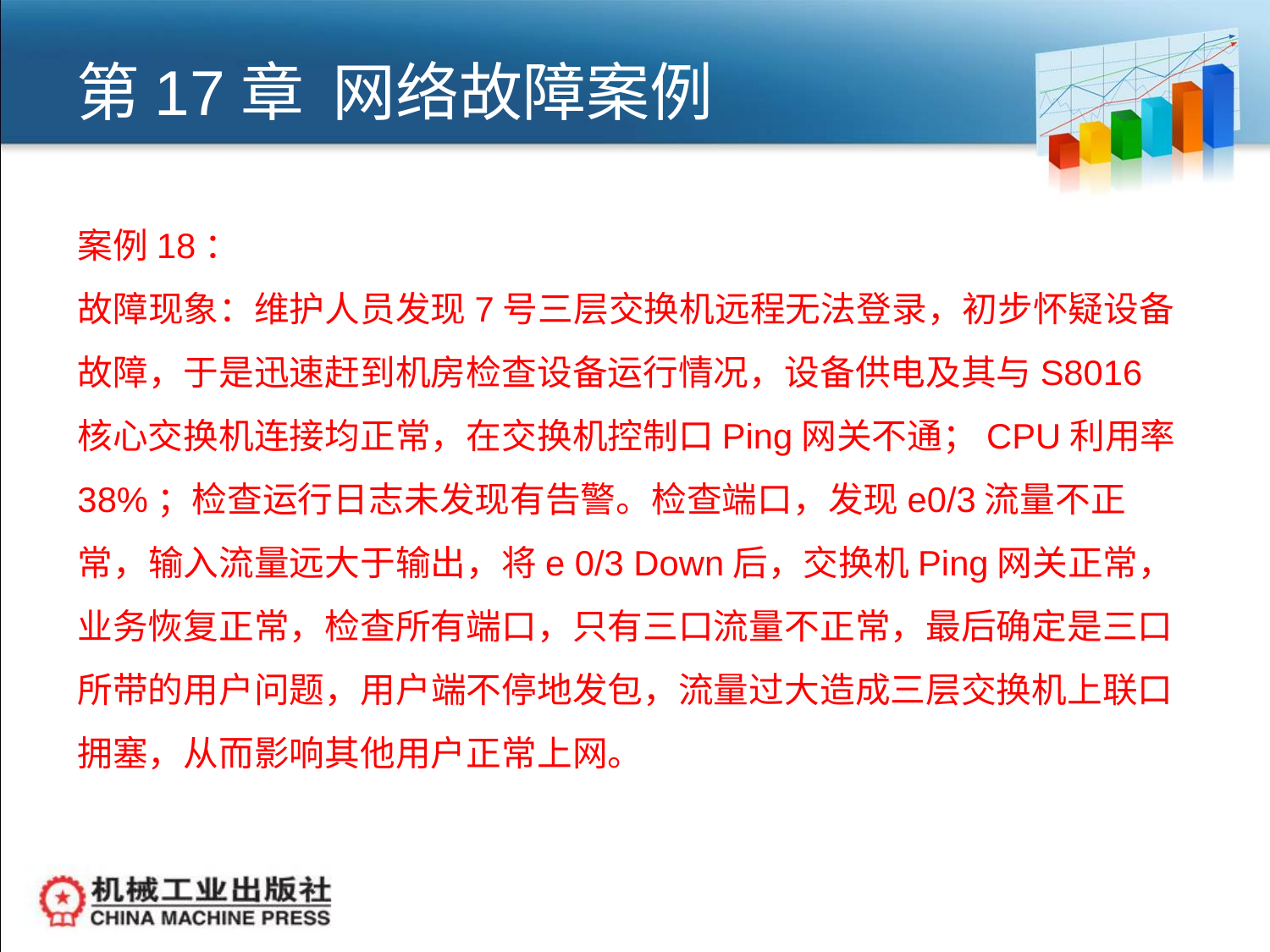

# 第17章  网络故障案例
案例18：
故障现象：维护人员发现7号三层交换机远程无法登录，初步怀疑设备故障，于是迅速赶到机房检查设备运行情况，设备供电及其与S8016核心交换机连接均正常，在交换机控制口Ping网关不通；CPU利用率38%；检查运行日志未发现有告警。检查端口，发现e0/3流量不正常，输入流量远大于输出，将e 0/3 Down后，交换机Ping网关正常，业务恢复正常，检查所有端口，只有三口流量不正常，最后确定是三口所带的用户问题，用户端不停地发包，流量过大造成三层交换机上联口拥塞，从而影响其他用户正常上网。